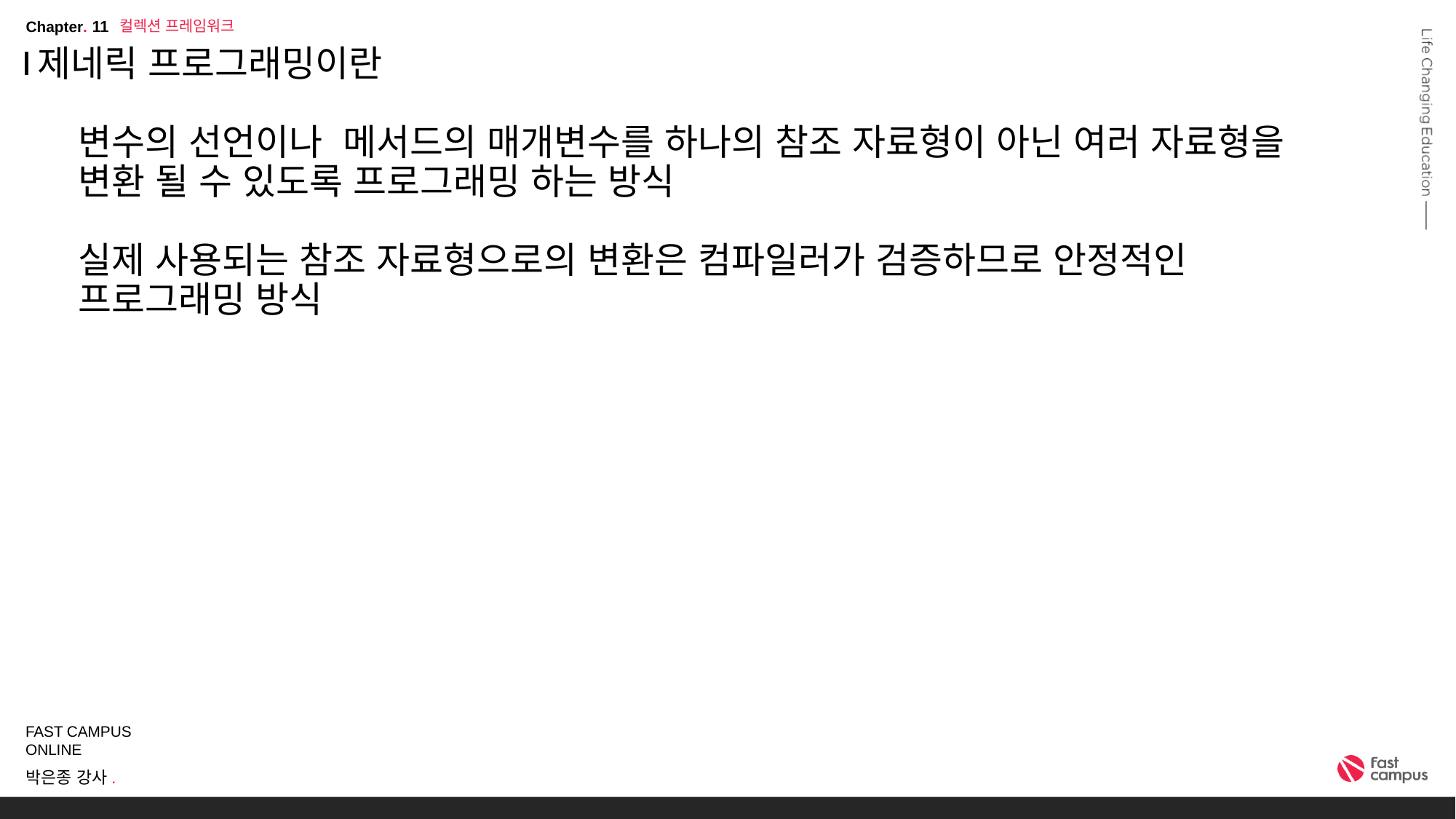

컬렉션 프레임워크
11
# 제네릭 프로그래밍이란 변수의 선언이나  메서드의 매개변수를 하나의 참조 자료형이 아닌 여러 자료형을 변환 될 수 있도록 프로그래밍 하는 방식 실제 사용되는 참조 자료형으로의 변환은 컴파일러가 검증하므로 안정적인 프로그래밍 방식